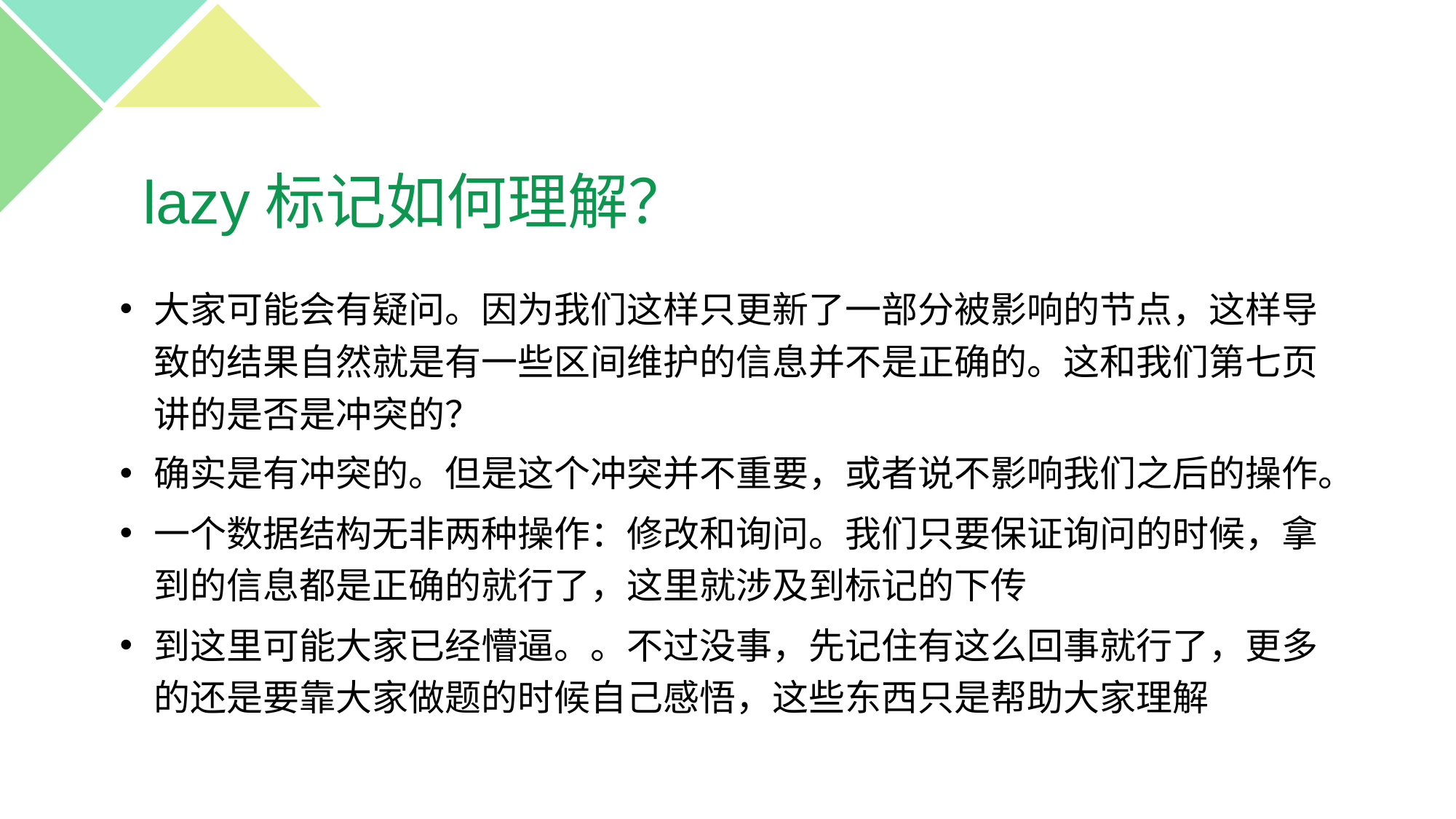

# lazy标记如何理解？
大家可能会有疑问。因为我们这样只更新了一部分被影响的节点，这样导致的结果自然就是有一些区间维护的信息并不是正确的。这和我们第七页讲的是否是冲突的？
确实是有冲突的。但是这个冲突并不重要，或者说不影响我们之后的操作。
一个数据结构无非两种操作：修改和询问。我们只要保证询问的时候，拿到的信息都是正确的就行了，这里就涉及到标记的下传
到这里可能大家已经懵逼。。不过没事，先记住有这么回事就行了，更多的还是要靠大家做题的时候自己感悟，这些东西只是帮助大家理解